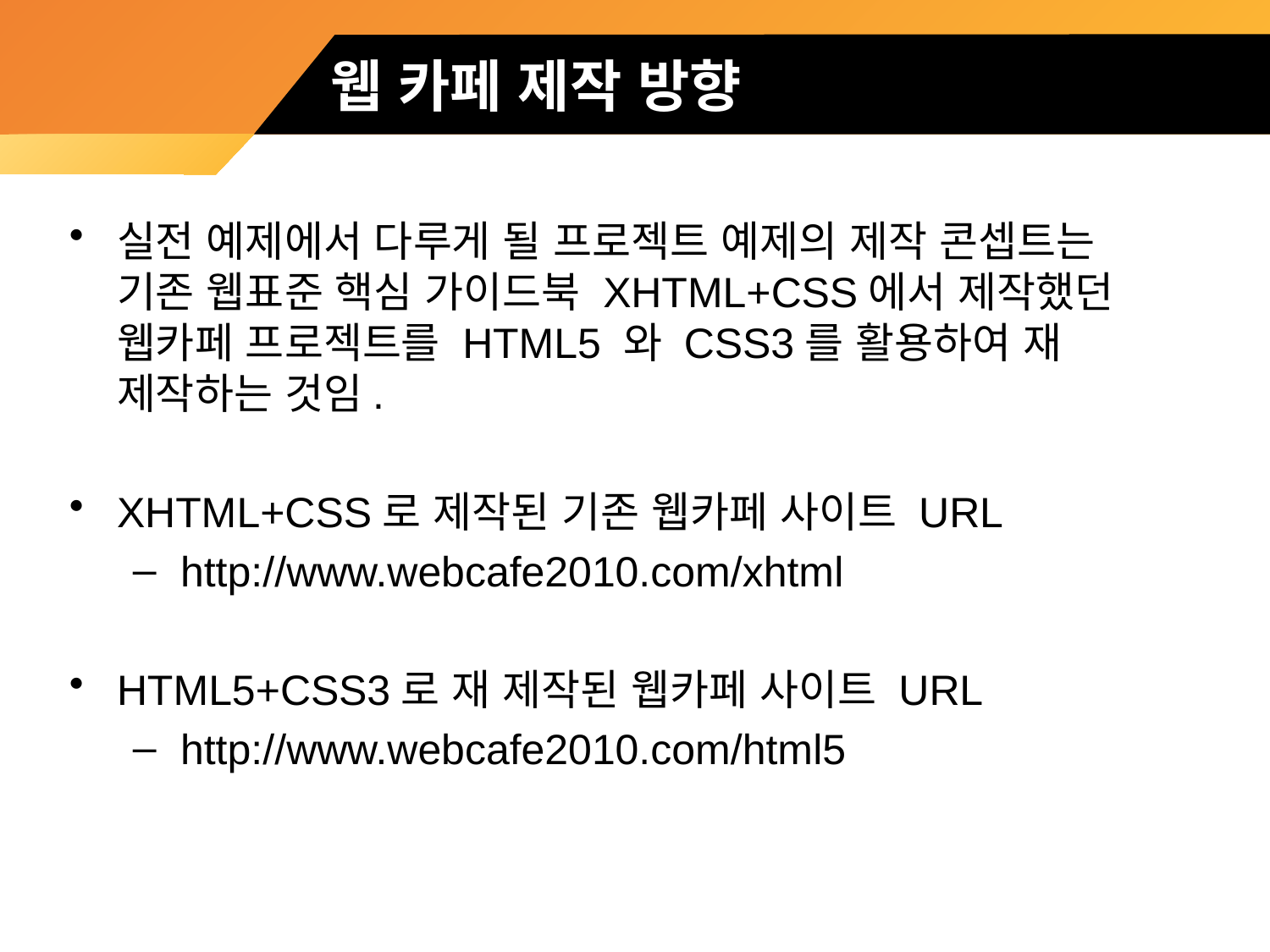

# 웹 카페 제작 방향
실전 예제에서 다루게 될 프로젝트 예제의 제작 콘셉트는
기존 웹표준 핵심 가이드북 XHTML+CSS에서 제작했던
웹카페 프로젝트를 HTML5 와 CSS3를 활용하여 재 제작하는 것임.

XHTML+CSS로 제작된 기존 웹카페 사이트 URL
http://www.webcafe2010.com/xhtml

HTML5+CSS3로 재 제작된 웹카페 사이트 URL
http://www.webcafe2010.com/html5